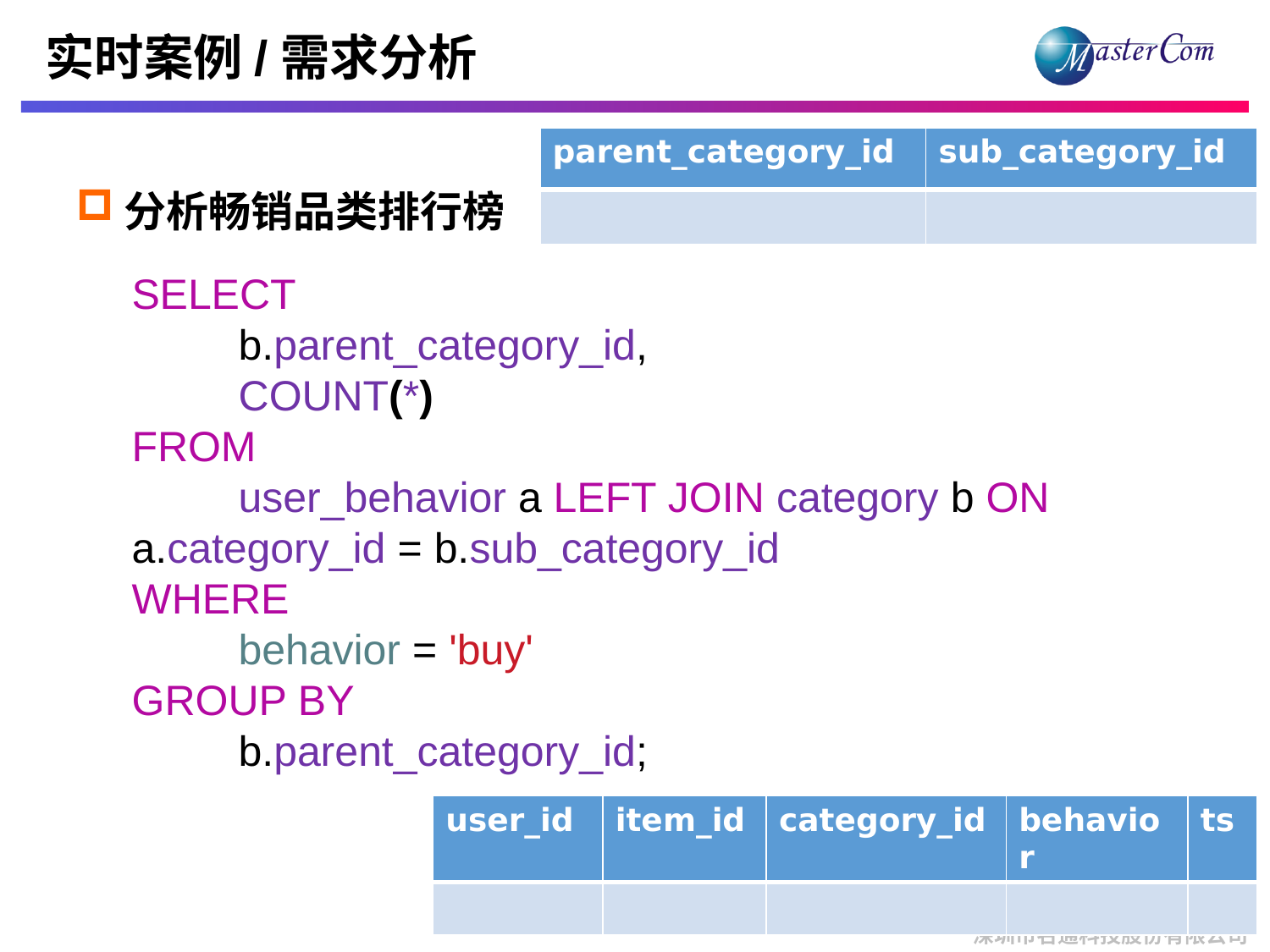

# 实时案例/需求分析
| parent\_category\_id | sub\_category\_id |
| --- | --- |
|  |  |
分析畅销品类排行榜
SELECT
         b.parent_category_id,
         COUNT(*)
FROM
         user_behavior a LEFT JOIN category b ON a.category_id = b.sub_category_id
WHERE
         behavior = 'buy'
GROUP BY
         b.parent_category_id;
| user\_id | item\_id | category\_id | behavior | ts |
| --- | --- | --- | --- | --- |
|  |  |  |  |  |